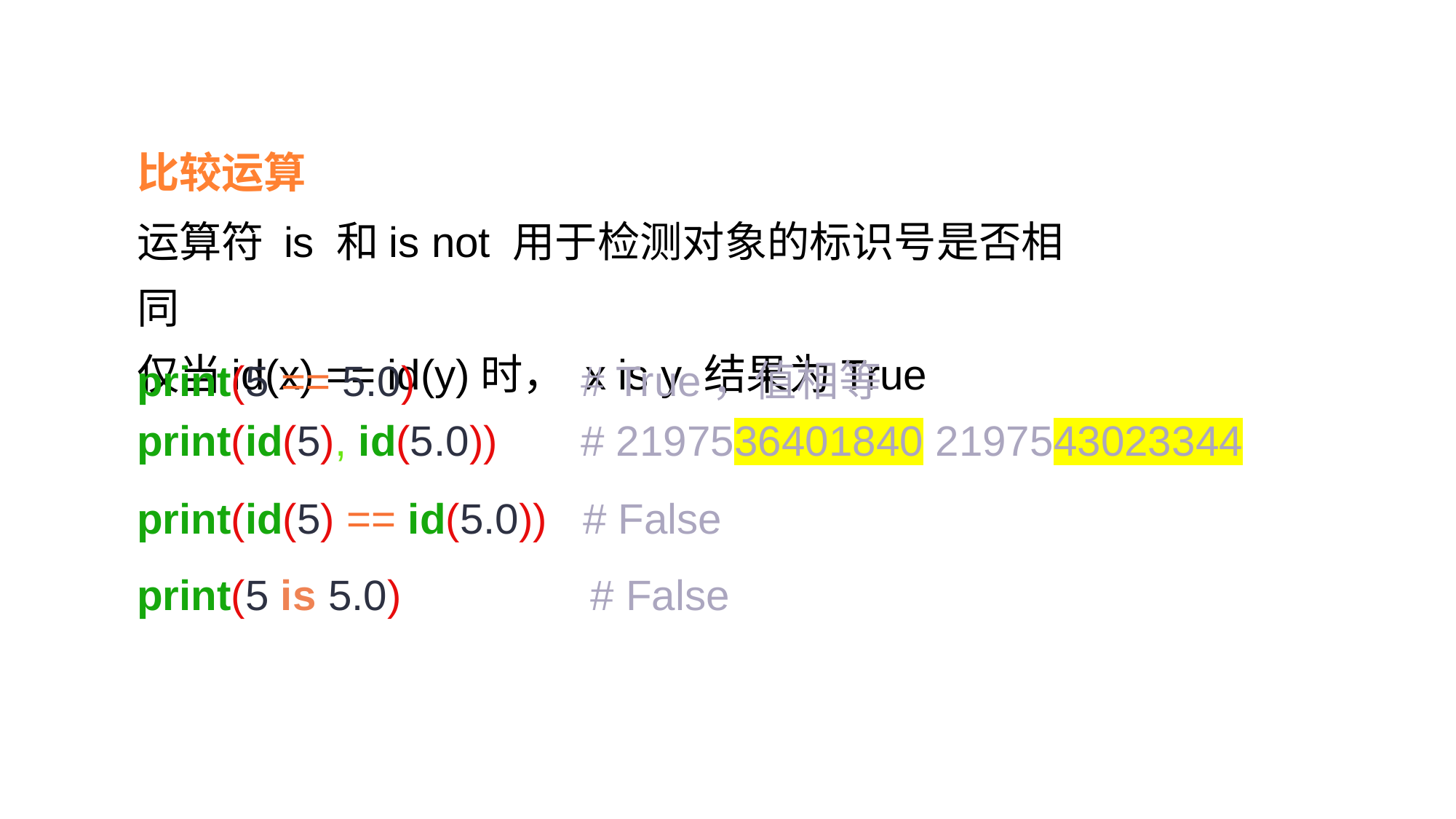

比较运算
运算符 is 和is not 用于检测对象的标识号是否相同
仅当id(x) == id(y)时， x is y 结果为True
print(5 == 5.0)              # True，值相等
print(id(5), id(5.0))       # 2197536401840 2197543023344
print(id(5) == id(5.0))   # False
print(5 is 5.0)                # False